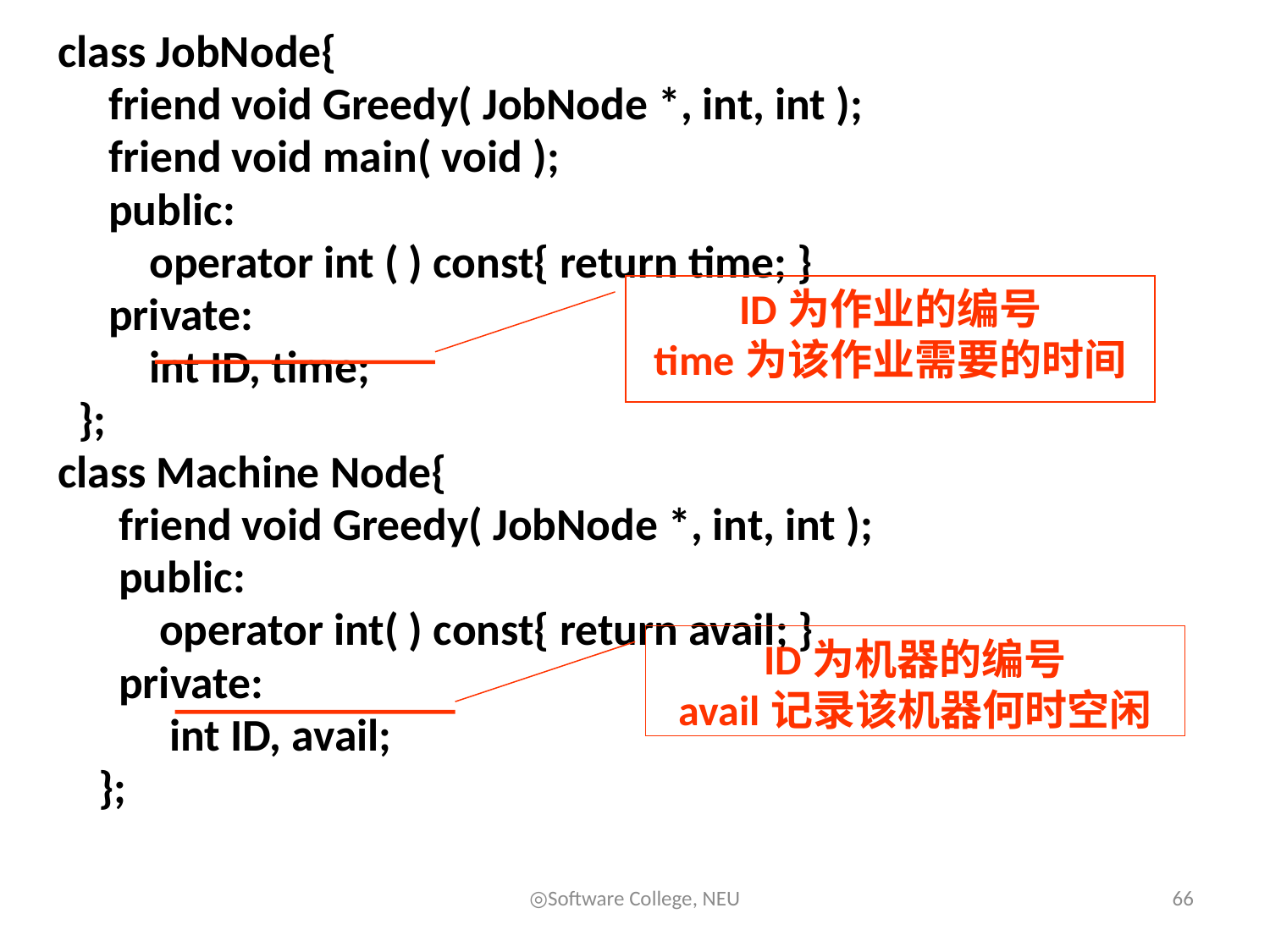

class JobNode{
     friend void Greedy( JobNode *, int, int );
     friend void main( void );
     public:
         operator int ( ) const{ return time; }
     private:
         int ID, time;
  };
class Machine Node{
      friend void Greedy( JobNode *, int, int );
      public:
          operator int( ) const{ return avail; }
      private:
           int ID, avail;
    };
ID为作业的编号
time为该作业需要的时间

ID为机器的编号
avail记录该机器何时空闲

◎Software College, NEU
66